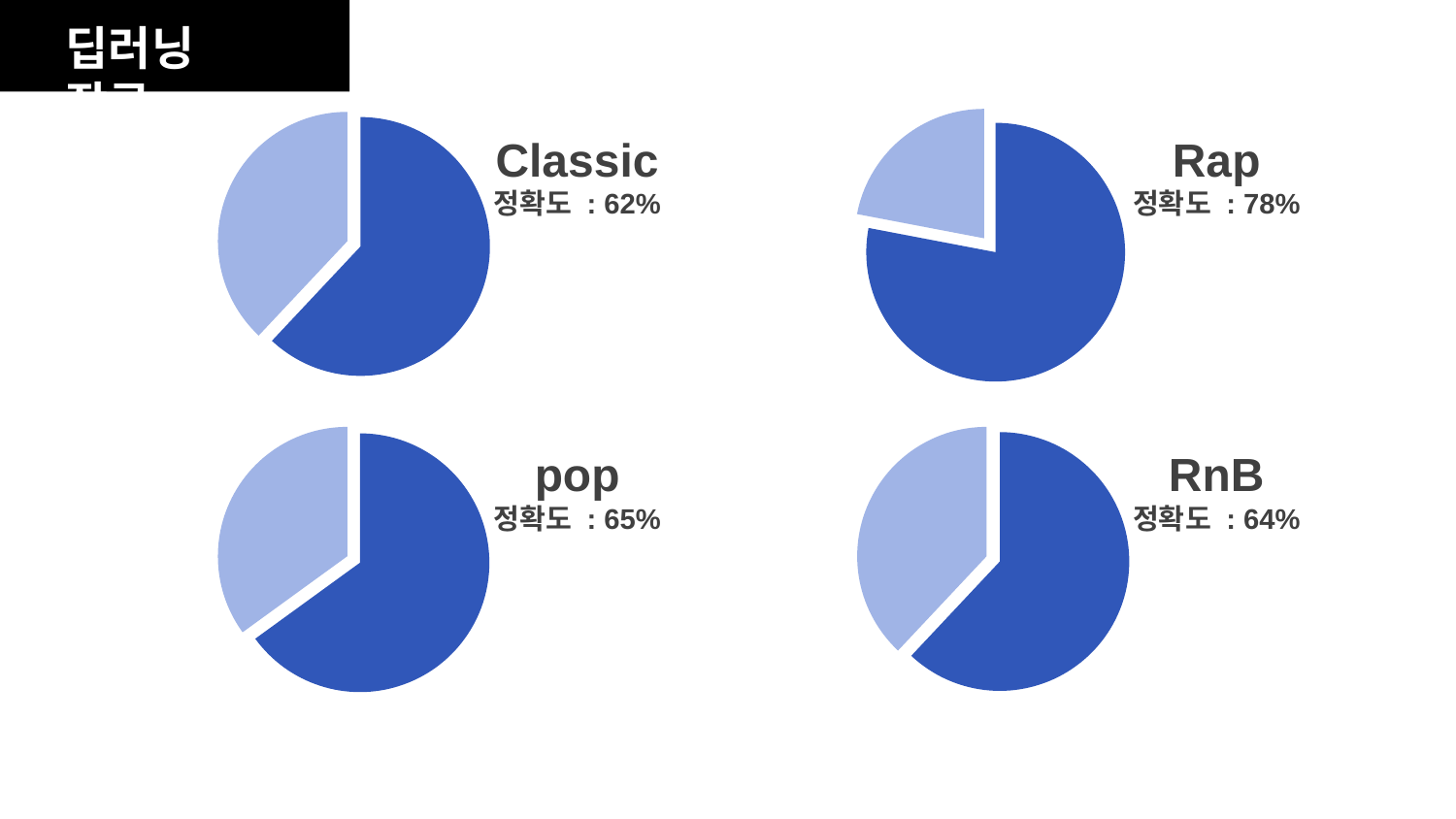

딥러닝 작곡

### Chart

| Category | 판매 |
|---|---|
| 1분기 | 62.0 |
| 2분기 | 38.0 |

### Chart

| Category | 판매 |
|---|---|
| 1분기 | 78.0 |
| 2분기 | 22.0 |
Classic
정확도 : 62%
Rap
정확도 : 78%

### Chart

| Category | 판매 |
|---|---|
| 1분기 | 65.0 |
| 2분기 | 35.0 |

### Chart

| Category | 판매 |
|---|---|
| 1분기 | 62.0 |
| 2분기 | 38.0 |
pop
정확도 : 65%
RnB
정확도 : 64%
07 ㅣ 10　　Presentation Template